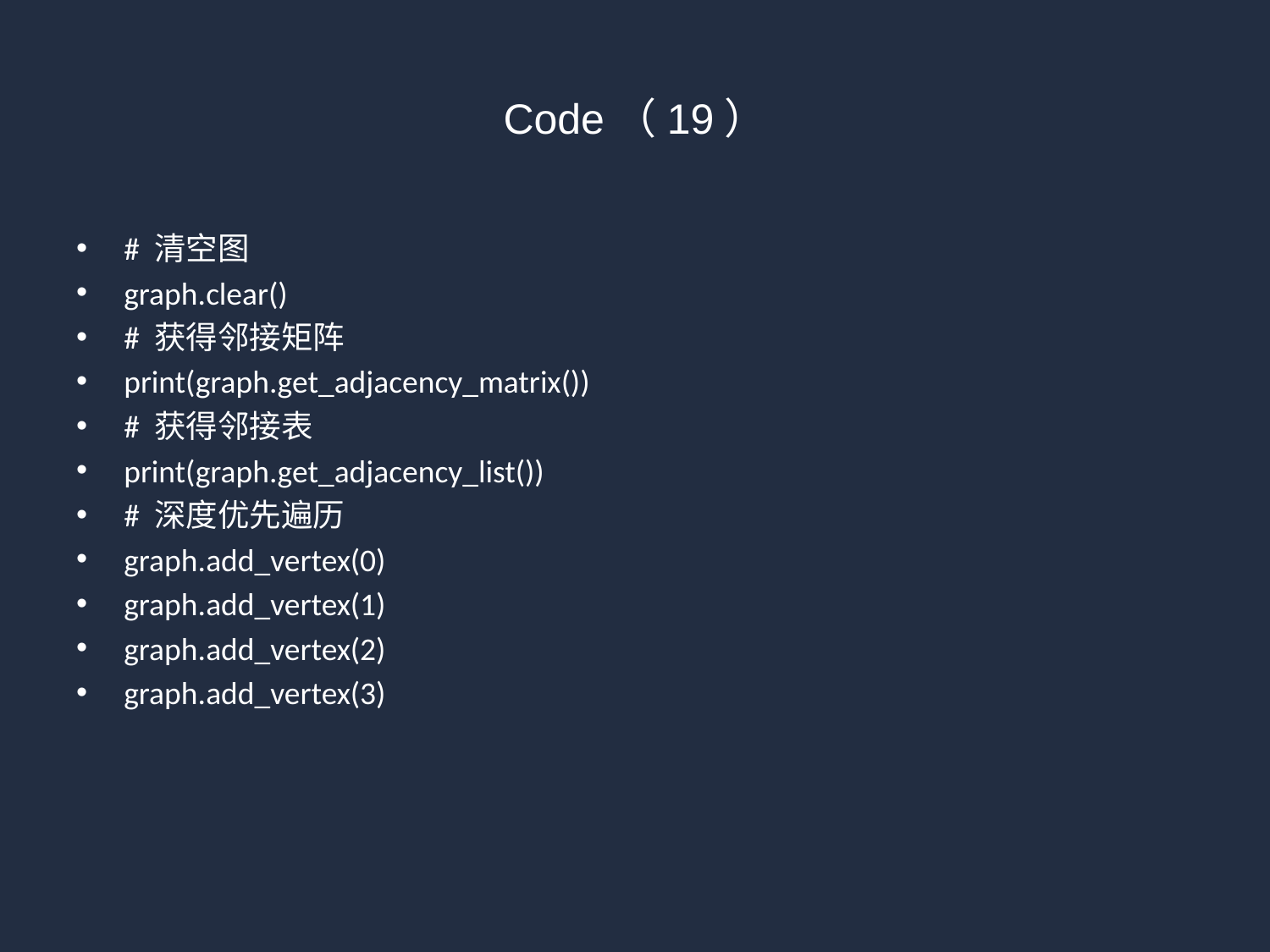

# Code（19）
# 清空图
graph.clear()
# 获得邻接矩阵
print(graph.get_adjacency_matrix())
# 获得邻接表
print(graph.get_adjacency_list())
# 深度优先遍历
graph.add_vertex(0)
graph.add_vertex(1)
graph.add_vertex(2)
graph.add_vertex(3)